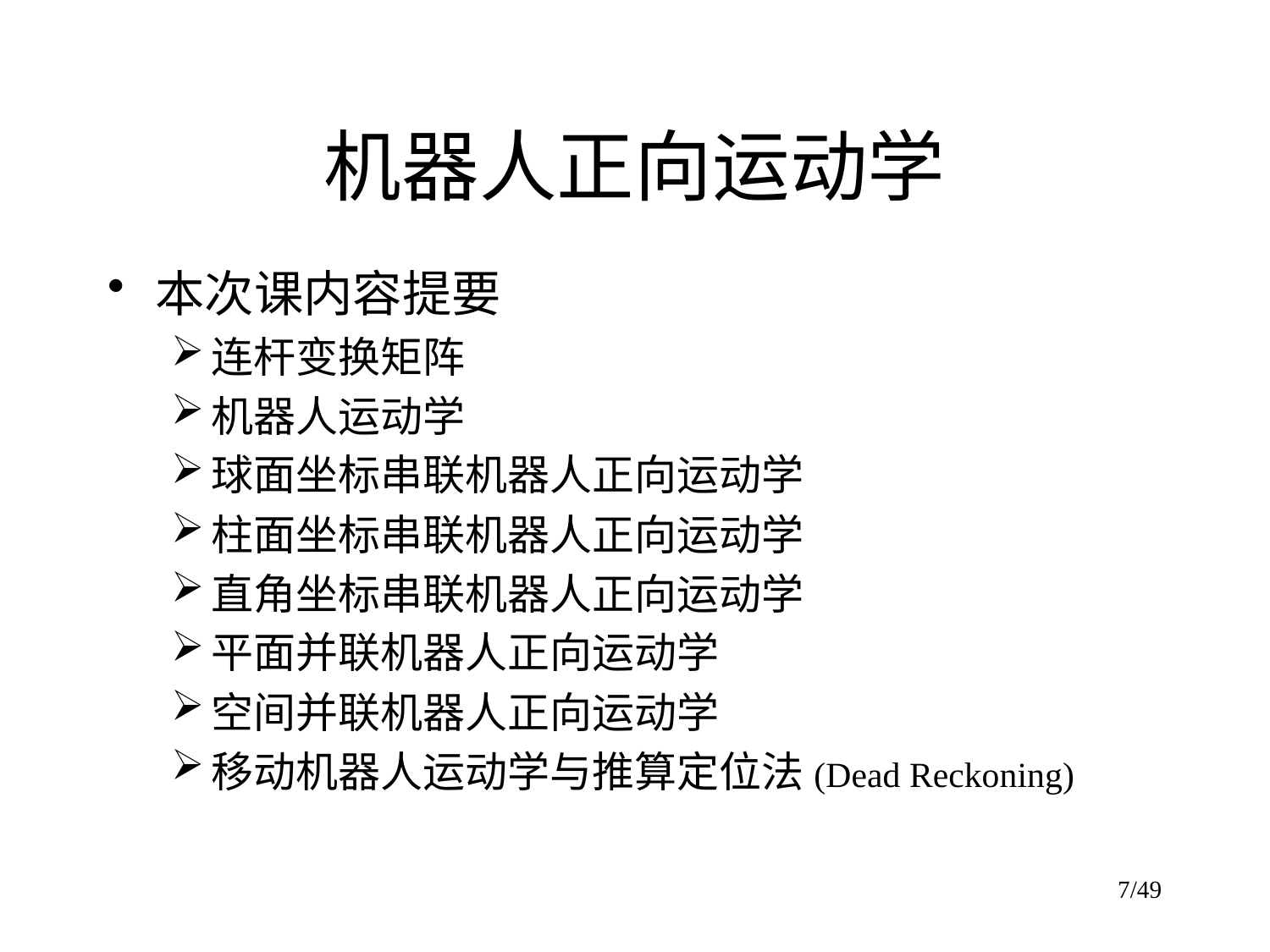

# 机器人正向运动学
本次课内容提要
连杆变换矩阵
机器人运动学
球面坐标串联机器人正向运动学
柱面坐标串联机器人正向运动学
直角坐标串联机器人正向运动学
平面并联机器人正向运动学
空间并联机器人正向运动学
移动机器人运动学与推算定位法(Dead Reckoning)

7/49